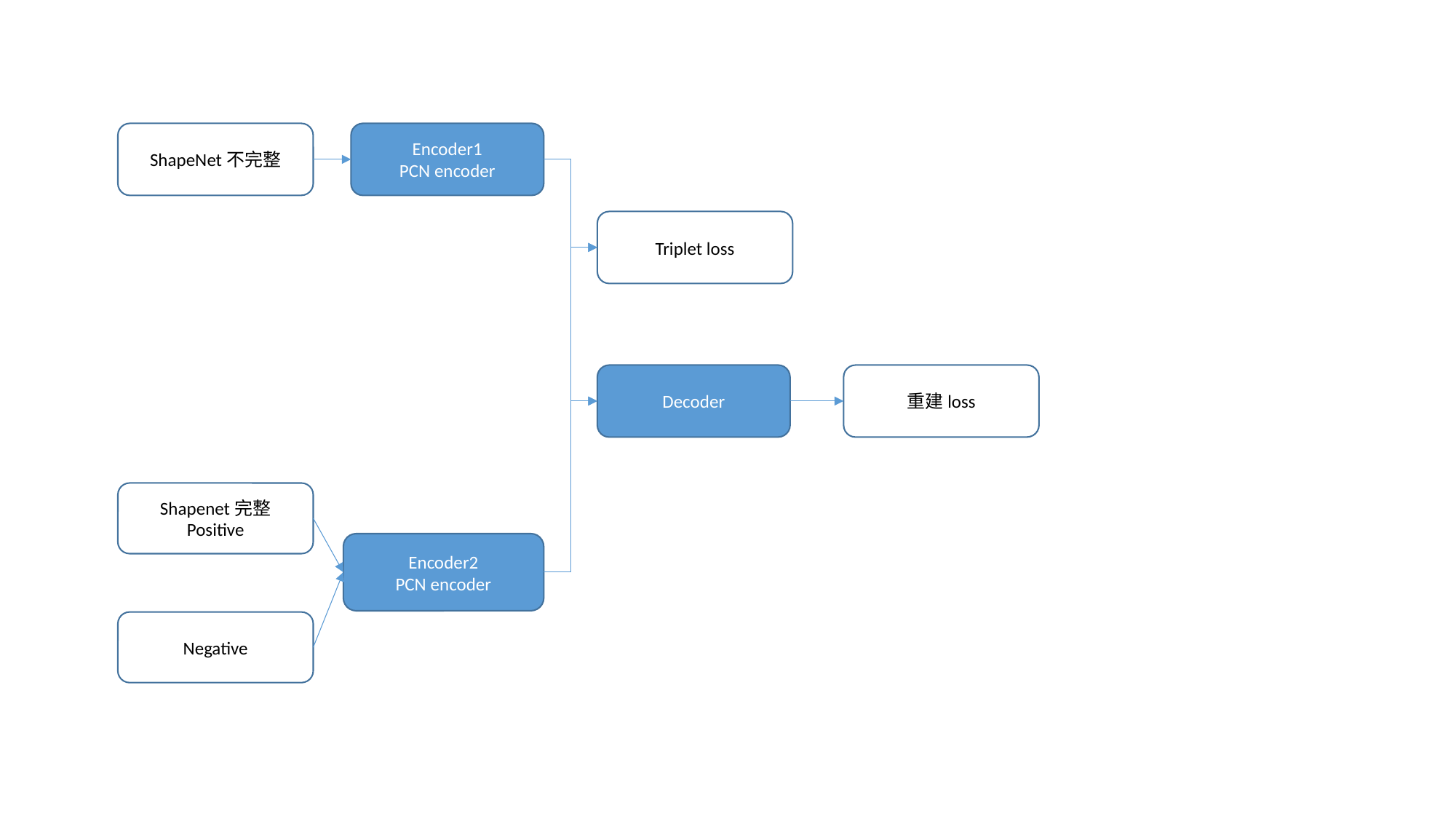

ShapeNet不完整
Encoder1
PCN encoder
Triplet loss
Decoder
重建loss
Shapenet完整
Positive
Encoder2
PCN encoder
Negative